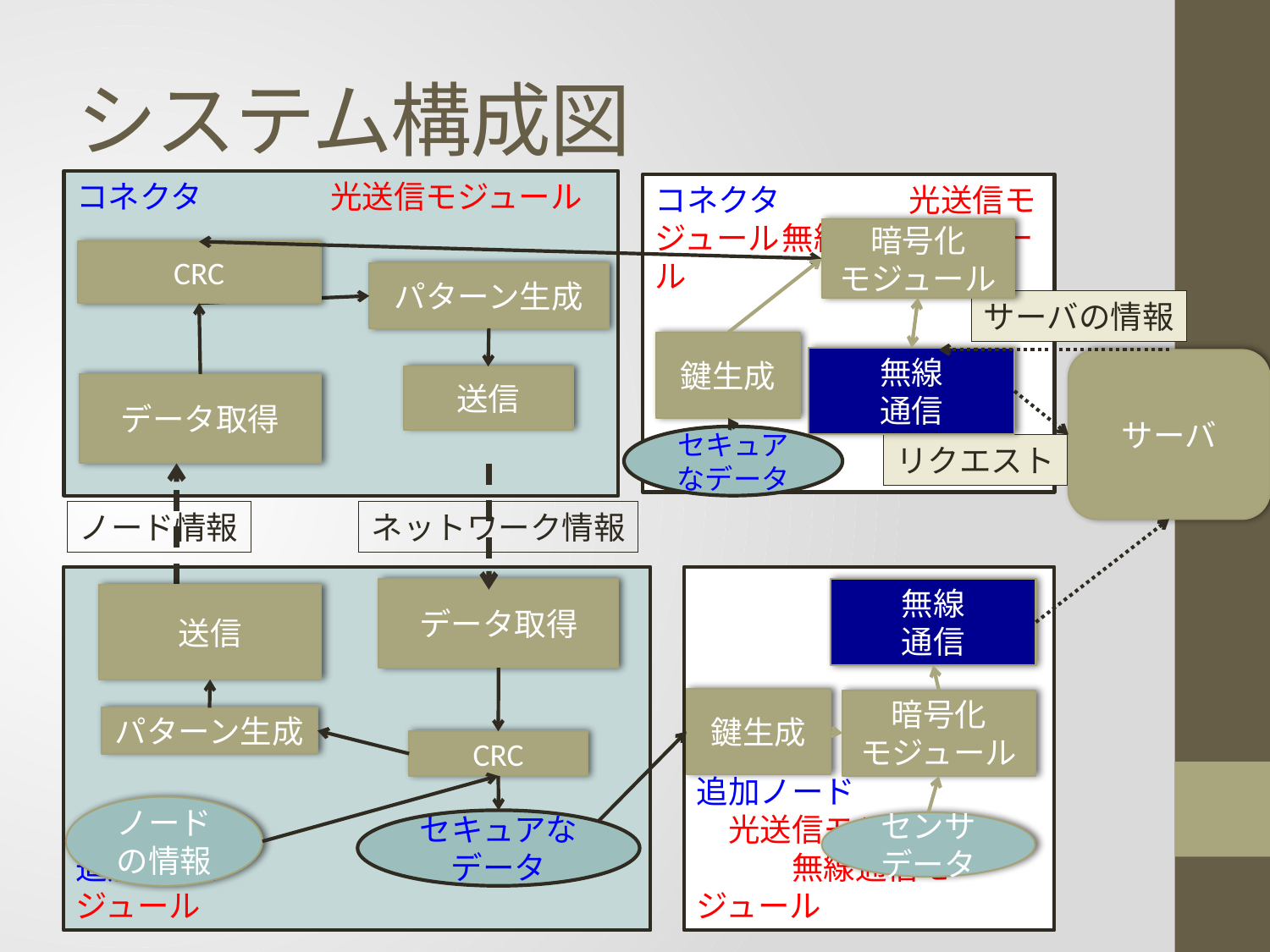

# システム構成図
コネクタ		光送信モジュール
コネクタ		光送信モジュール	無線通信モジュール
暗号化
モジュール
CRC
パターン生成
サーバの情報
鍵生成
無線
通信
サーバ
送信
データ取得
セキュアなデータ
リクエスト
ノード情報
ネットワーク情報
追加ノード	　　　光送信モジュール　　　　無線通信モジュール
追加ノード	　　　光送信モジュール
データ取得
無線
通信
送信
鍵生成
暗号化
モジュール
パターン生成
CRC
ノードの情報
セキュアなデータ
センサデータ